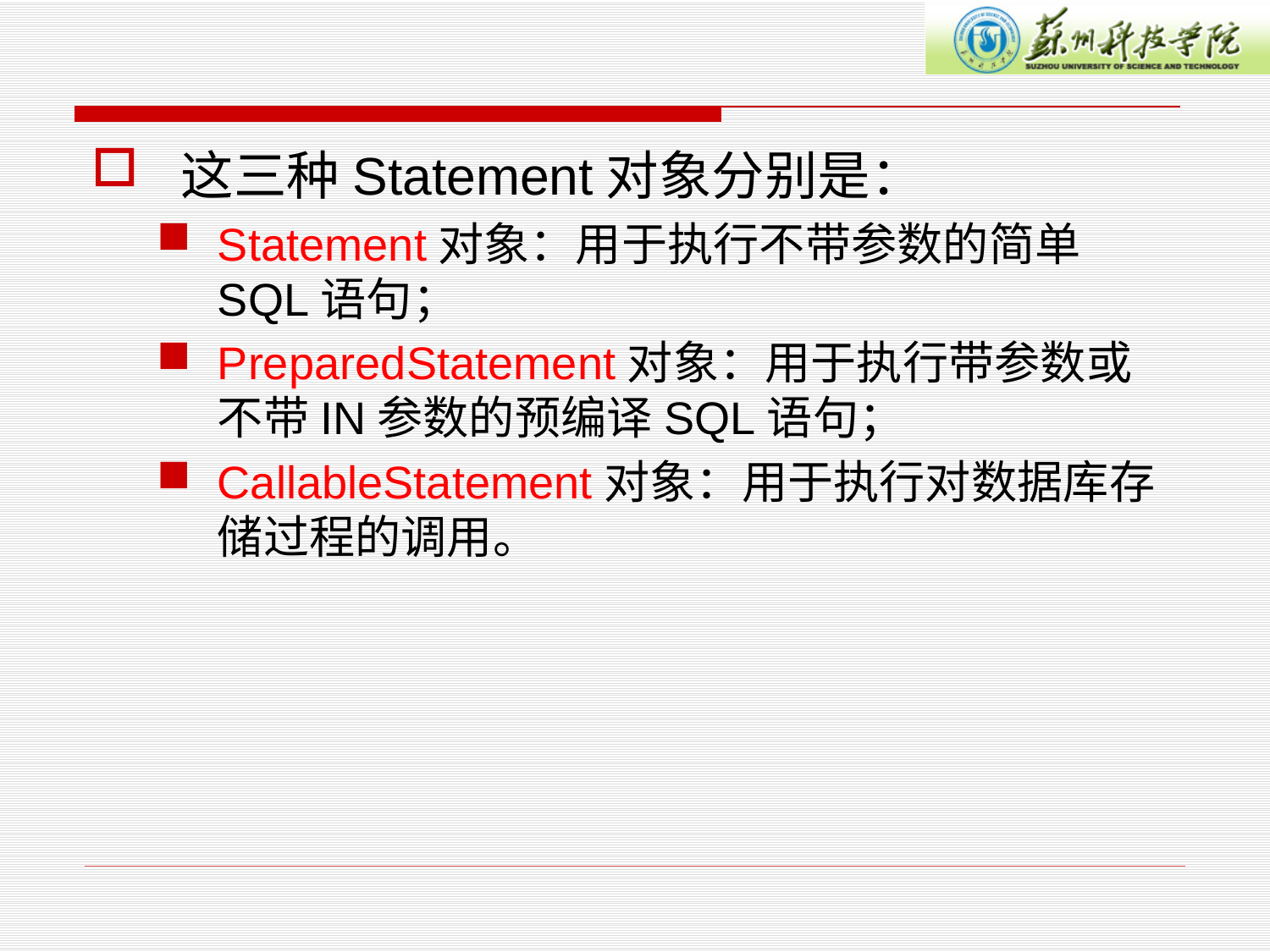

#
 这三种Statement对象分别是：
Statement对象：用于执行不带参数的简单SQL语句；
PreparedStatement对象：用于执行带参数或不带IN参数的预编译SQL语句；
CallableStatement对象：用于执行对数据库存储过程的调用。